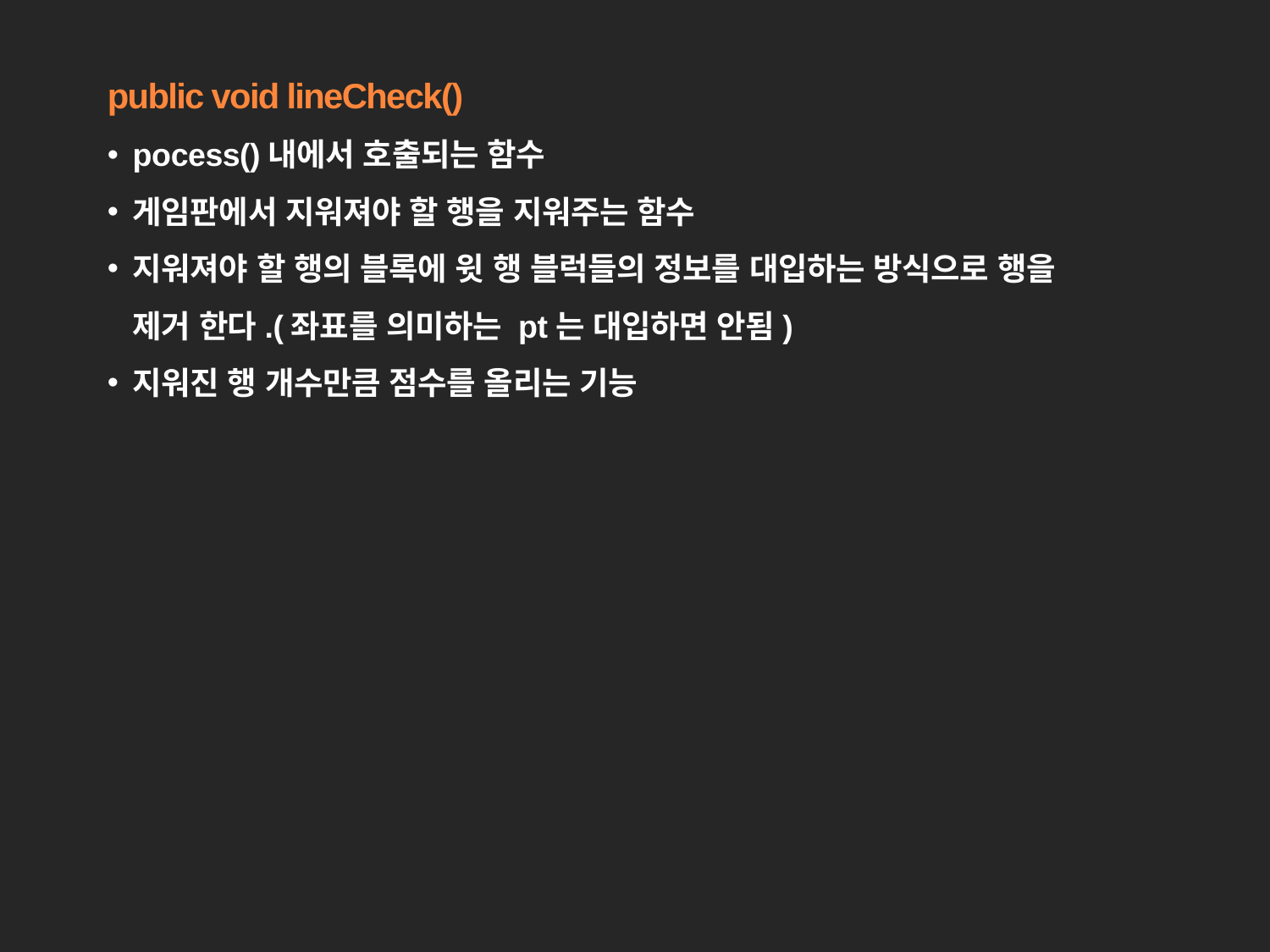

public void lineCheck()
pocess()내에서 호출되는 함수
게임판에서 지워져야 할 행을 지워주는 함수
지워져야 할 행의 블록에 윗 행 블럭들의 정보를 대입하는 방식으로 행을 제거 한다.(좌표를 의미하는 pt는 대입하면 안됨)
지워진 행 개수만큼 점수를 올리는 기능